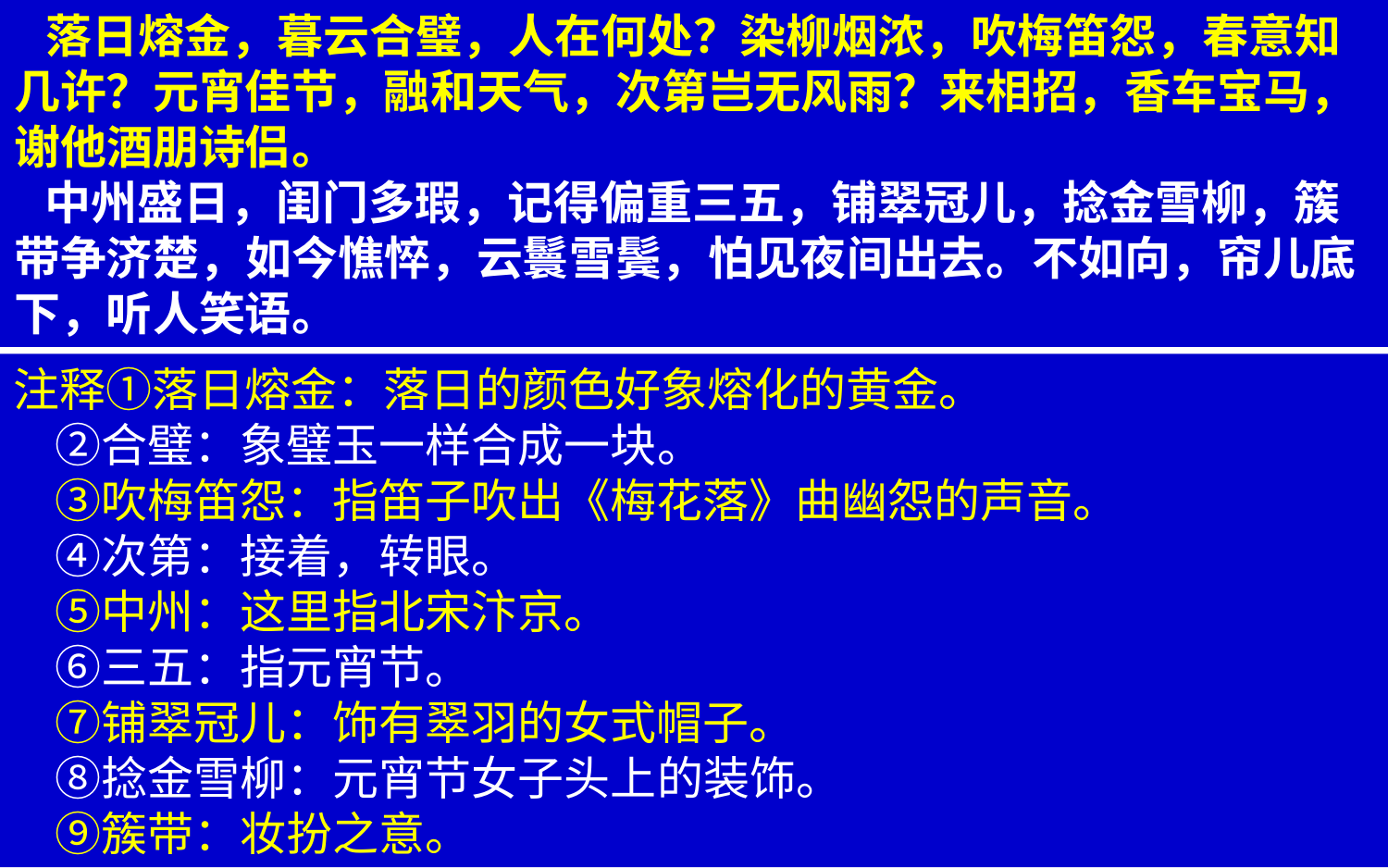

落日熔金，暮云合璧，人在何处？染柳烟浓，吹梅笛怨，春意知几许？元宵佳节，融和天气，次第岂无风雨？来相招，香车宝马，谢他酒朋诗侣。
   中州盛日，闺门多瑕，记得偏重三五，铺翠冠儿，捻金雪柳，簇带争济楚，如今憔悴，云鬟雪鬓，怕见夜间出去。不如向，帘儿底下，听人笑语。
注释①落日熔金：落日的颜色好象熔化的黄金。
    ②合璧：象璧玉一样合成一块。
    ③吹梅笛怨：指笛子吹出《梅花落》曲幽怨的声音。
    ④次第：接着，转眼。
    ⑤中州：这里指北宋汴京。
    ⑥三五：指元宵节。
    ⑦铺翠冠儿：饰有翠羽的女式帽子。
    ⑧捻金雪柳：元宵节女子头上的装饰。
    ⑨簇带：妆扮之意。